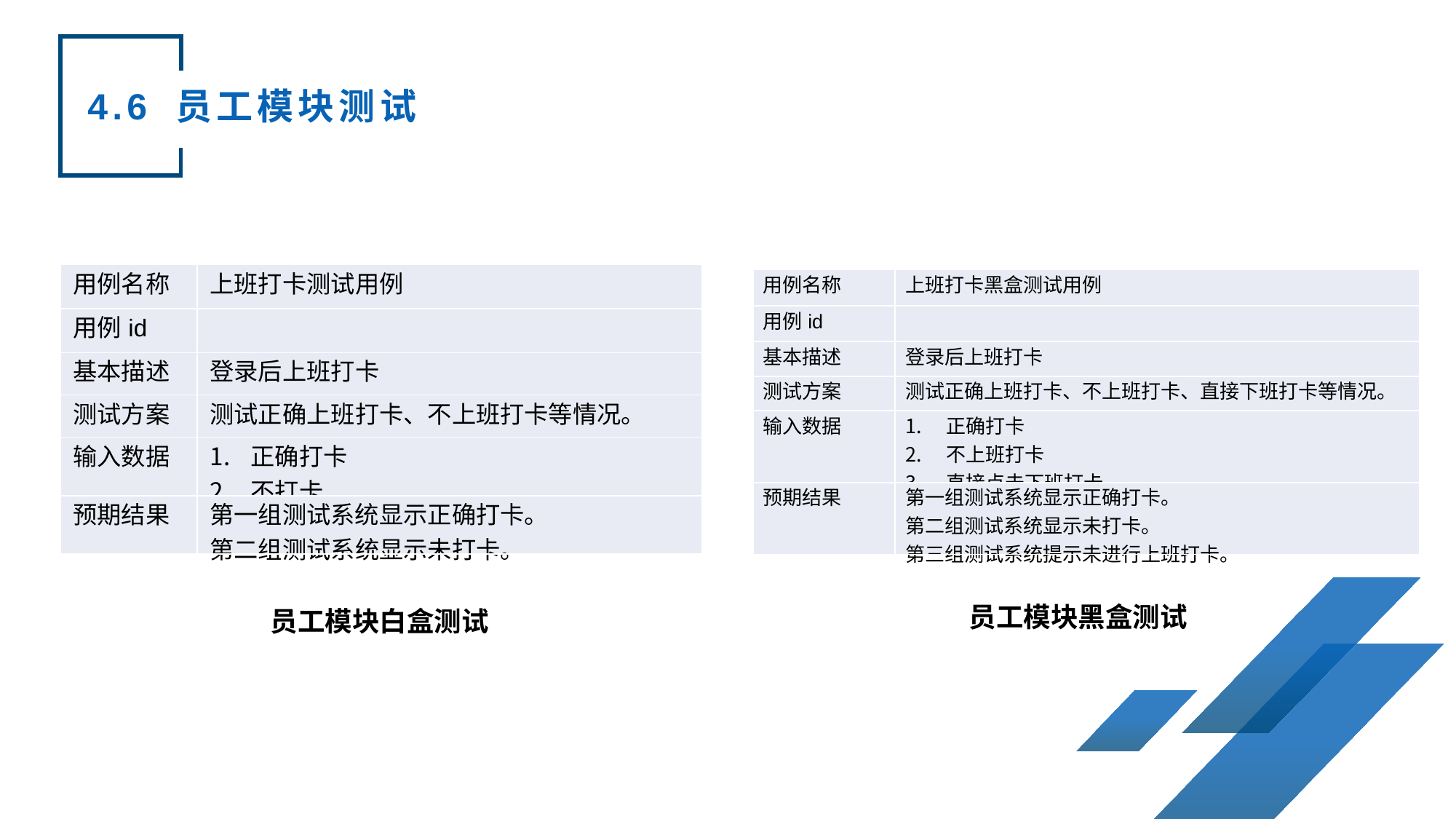

4.6 员工模块测试
| 用例名称 | 上班打卡测试用例 |
| --- | --- |
| 用例id |  |
| 基本描述 | 登录后上班打卡 |
| 测试方案 | 测试正确上班打卡、不上班打卡等情况。 |
| 输入数据 | 正确打卡 不打卡 |
| 预期结果 | 第一组测试系统显示正确打卡。 第二组测试系统显示未打卡。 |
| 用例名称 | 上班打卡黑盒测试用例 |
| --- | --- |
| 用例id |  |
| 基本描述 | 登录后上班打卡 |
| 测试方案 | 测试正确上班打卡、不上班打卡、直接下班打卡等情况。 |
| 输入数据 | 正确打卡 不上班打卡 直接点击下班打卡 |
| 预期结果 | 第一组测试系统显示正确打卡。 第二组测试系统显示未打卡。 第三组测试系统提示未进行上班打卡。 |

员工模块黑盒测试
员工模块白盒测试